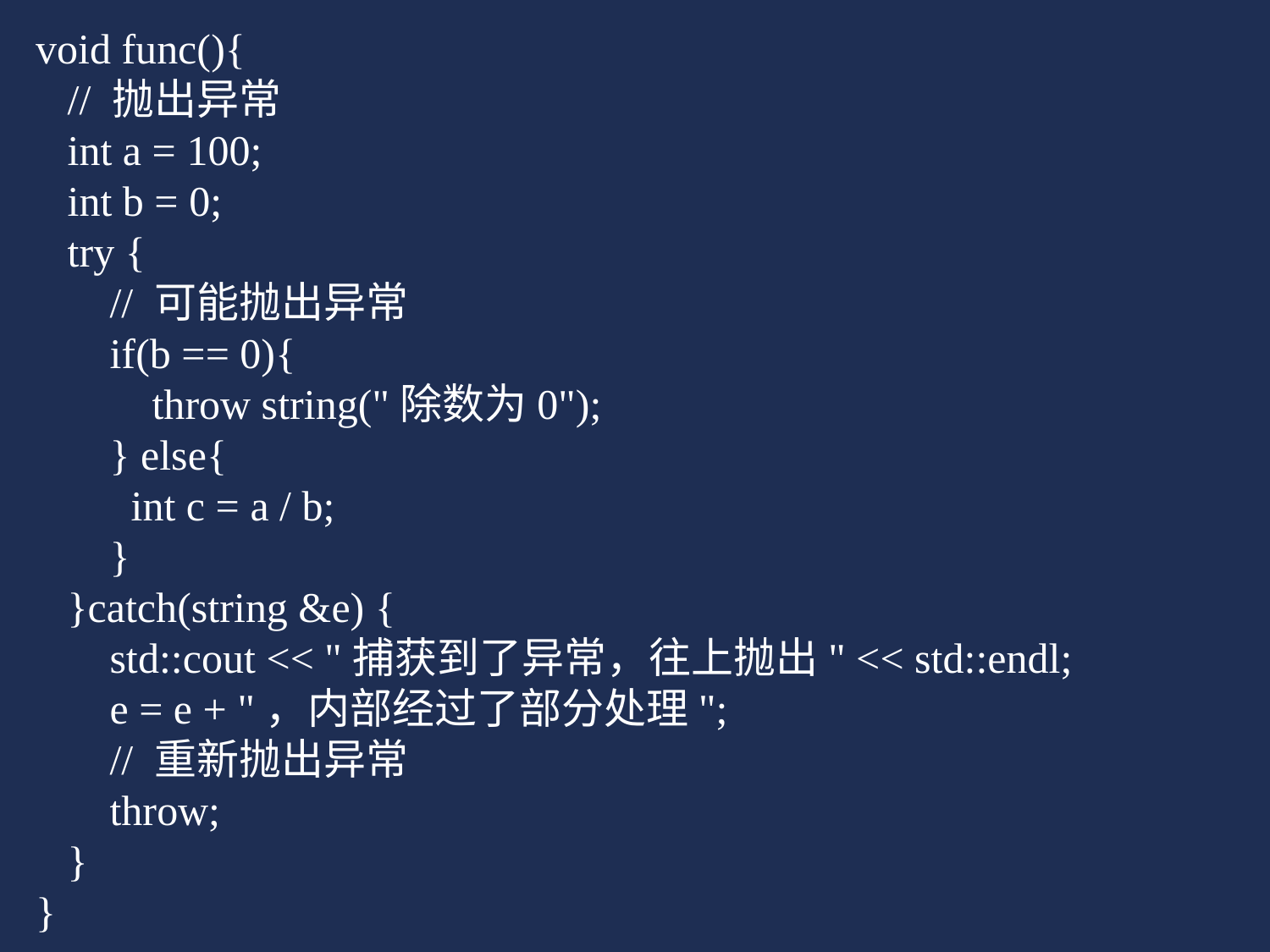

void func(){
   // 抛出异常
   int a = 100;
   int b = 0;
   try {
       // 可能抛出异常
       if(b == 0){
           throw string("除数为0");
       } else{
         int c = a / b;
       }
   }catch(string &e) {
       std::cout << "捕获到了异常，往上抛出" << std::endl;
       e = e + "，内部经过了部分处理";
       // 重新抛出异常
       throw;
   }
}
# 异常的再抛出